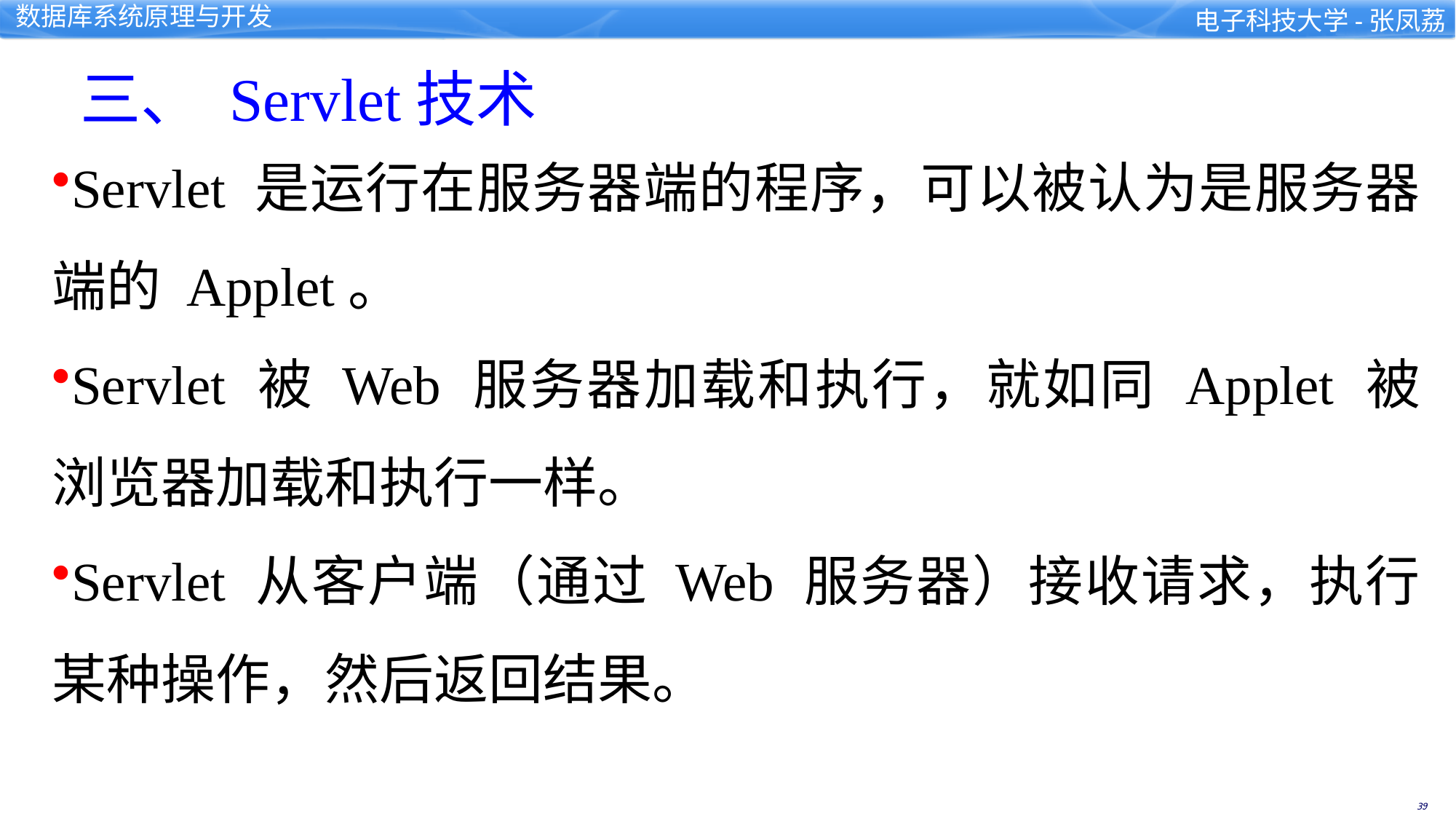

三、 Servlet技术
Servlet 是运行在服务器端的程序，可以被认为是服务器端的 Applet。
Servlet 被 Web 服务器加载和执行，就如同 Applet 被浏览器加载和执行一样。
Servlet 从客户端（通过 Web 服务器）接收请求，执行某种操作，然后返回结果。